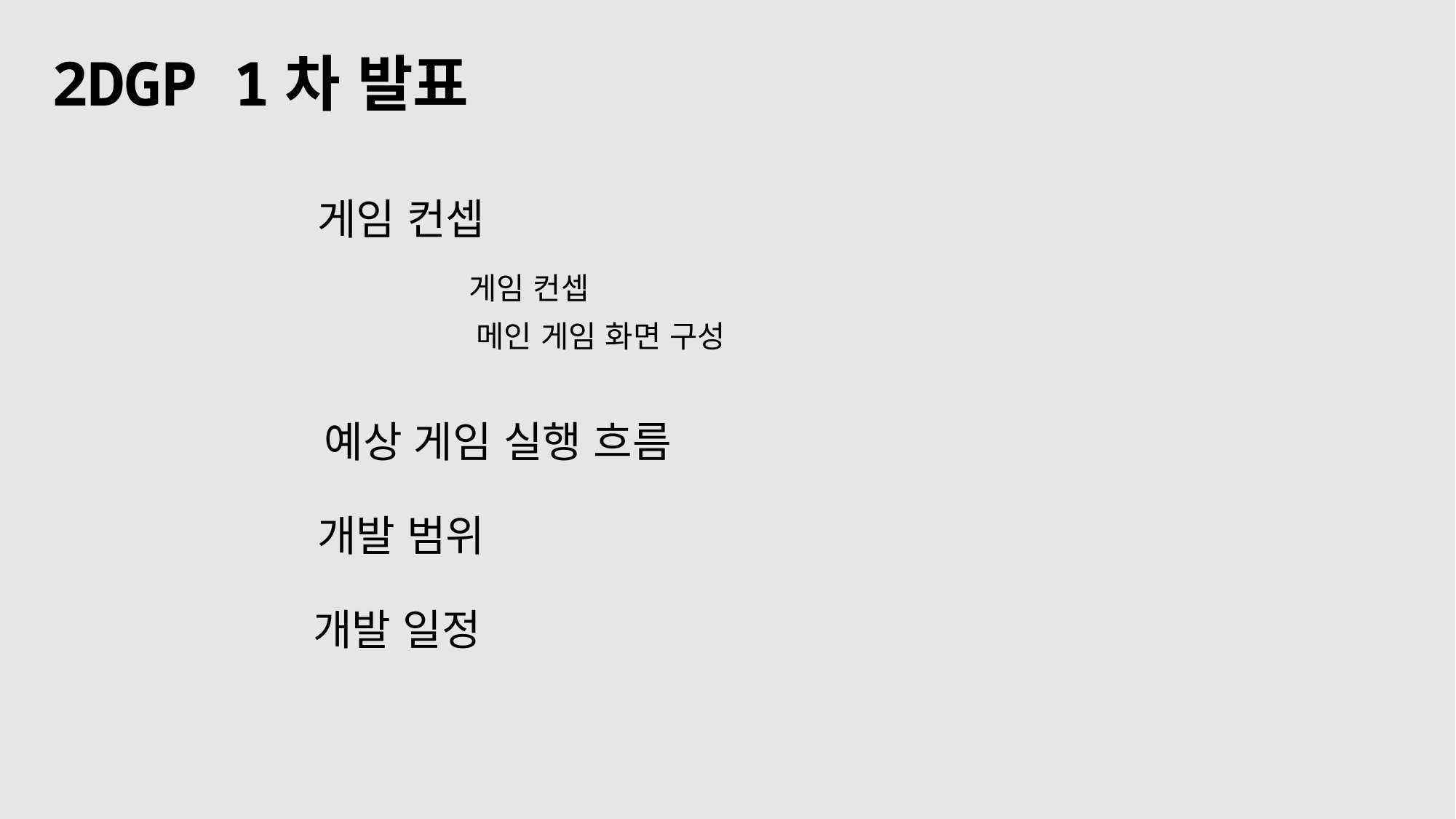

2DGP 1차 발표
게임 컨셉
게임 컨셉
메인 게임 화면 구성
예상 게임 실행 흐름
개발 범위
개발 일정